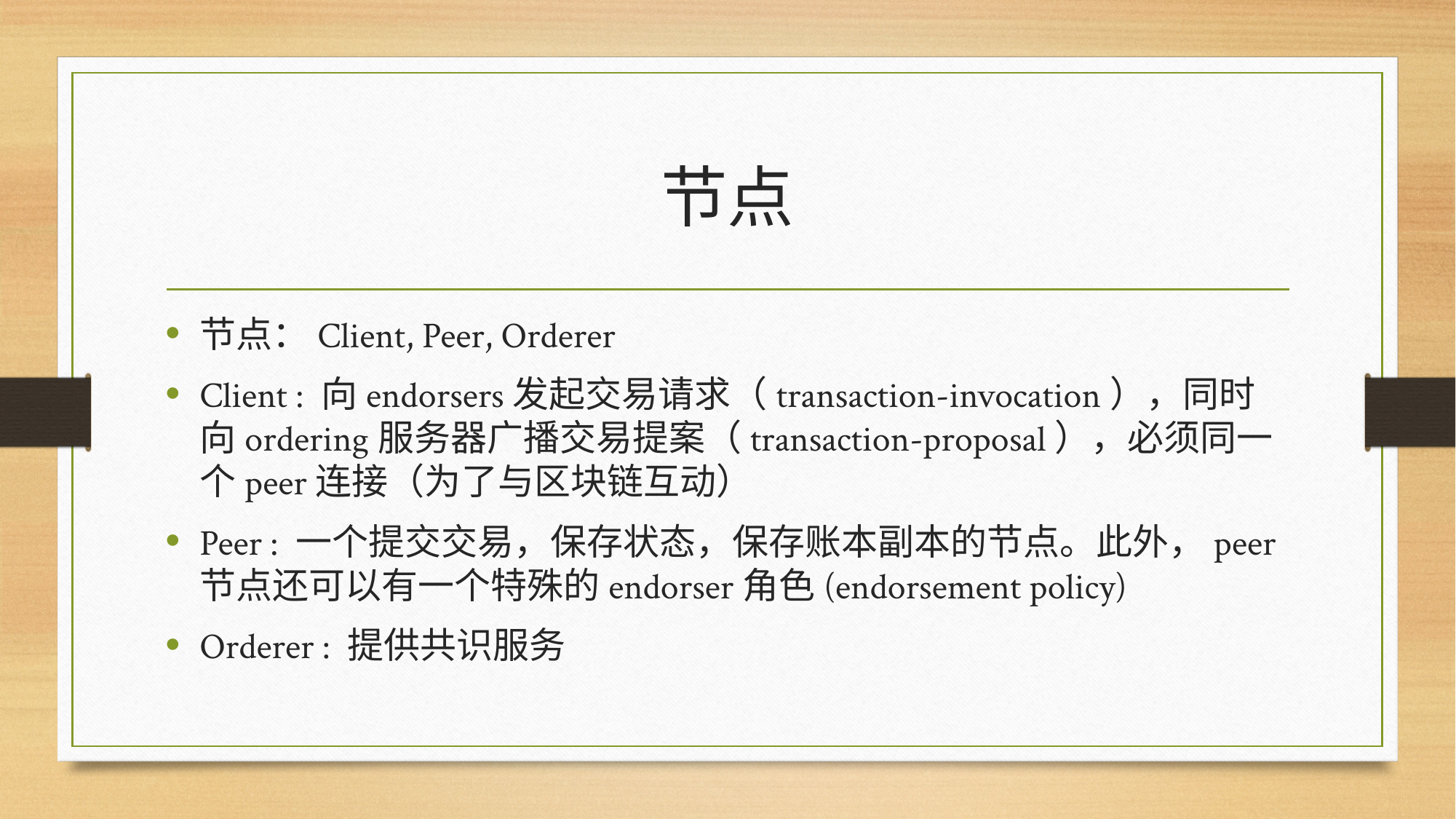

# 节点
节点：Client, Peer, Orderer
Client : 向endorsers发起交易请求（transaction-invocation），同时向ordering服务器广播交易提案（transaction-proposal），必须同一个peer连接（为了与区块链互动）
Peer : 一个提交交易，保存状态，保存账本副本的节点。此外，peer节点还可以有一个特殊的endorser角色(endorsement policy)
Orderer : 提供共识服务